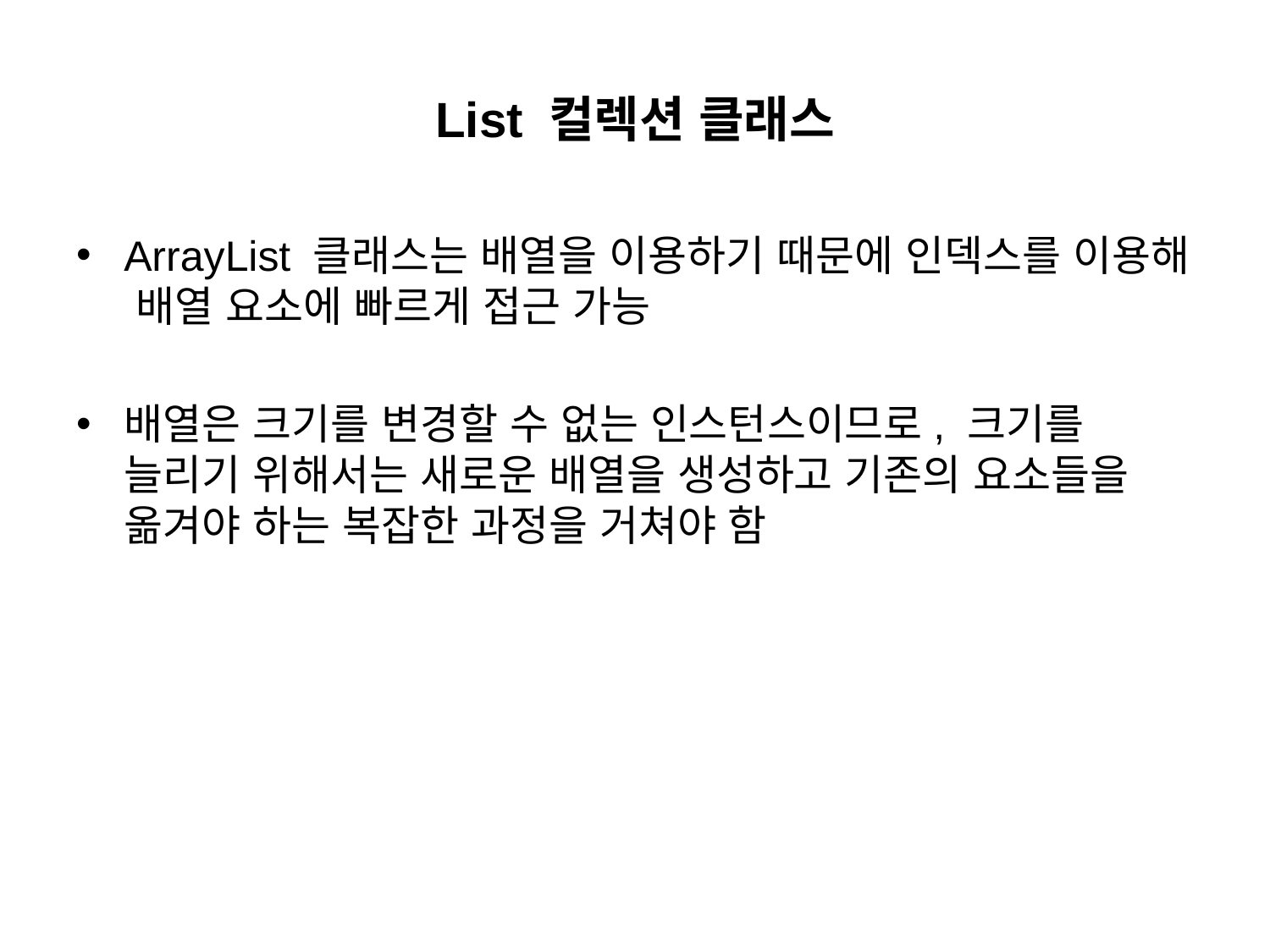

# List 컬렉션 클래스
ArrayList 클래스는 배열을 이용하기 때문에 인덱스를 이용해 배열 요소에 빠르게 접근 가능

배열은 크기를 변경할 수 없는 인스턴스이므로, 크기를 늘리기 위해서는 새로운 배열을 생성하고 기존의 요소들을 옮겨야 하는 복잡한 과정을 거쳐야 함